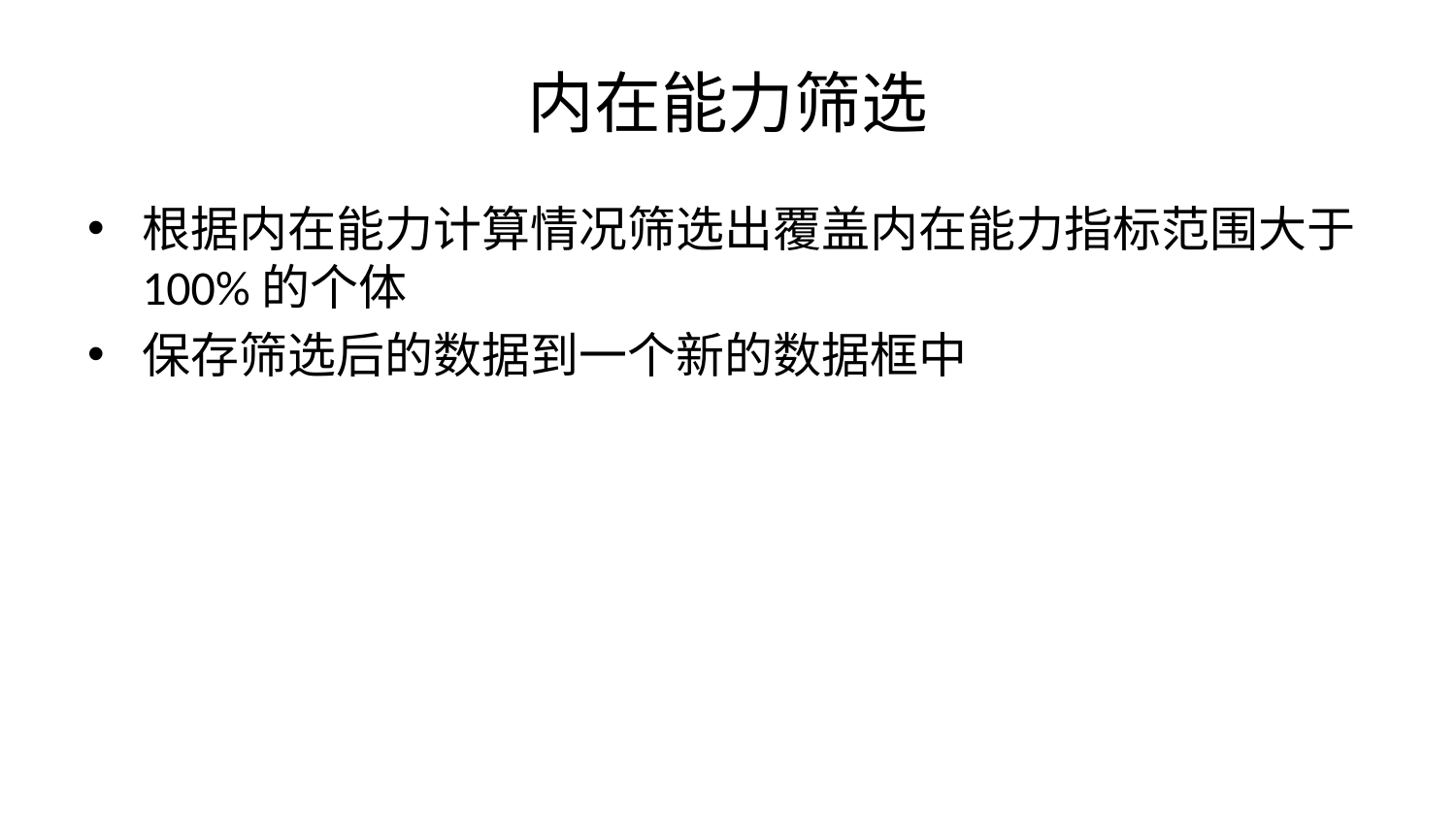

# 内在能力筛选
根据内在能力计算情况筛选出覆盖内在能力指标范围大于100%的个体
保存筛选后的数据到一个新的数据框中